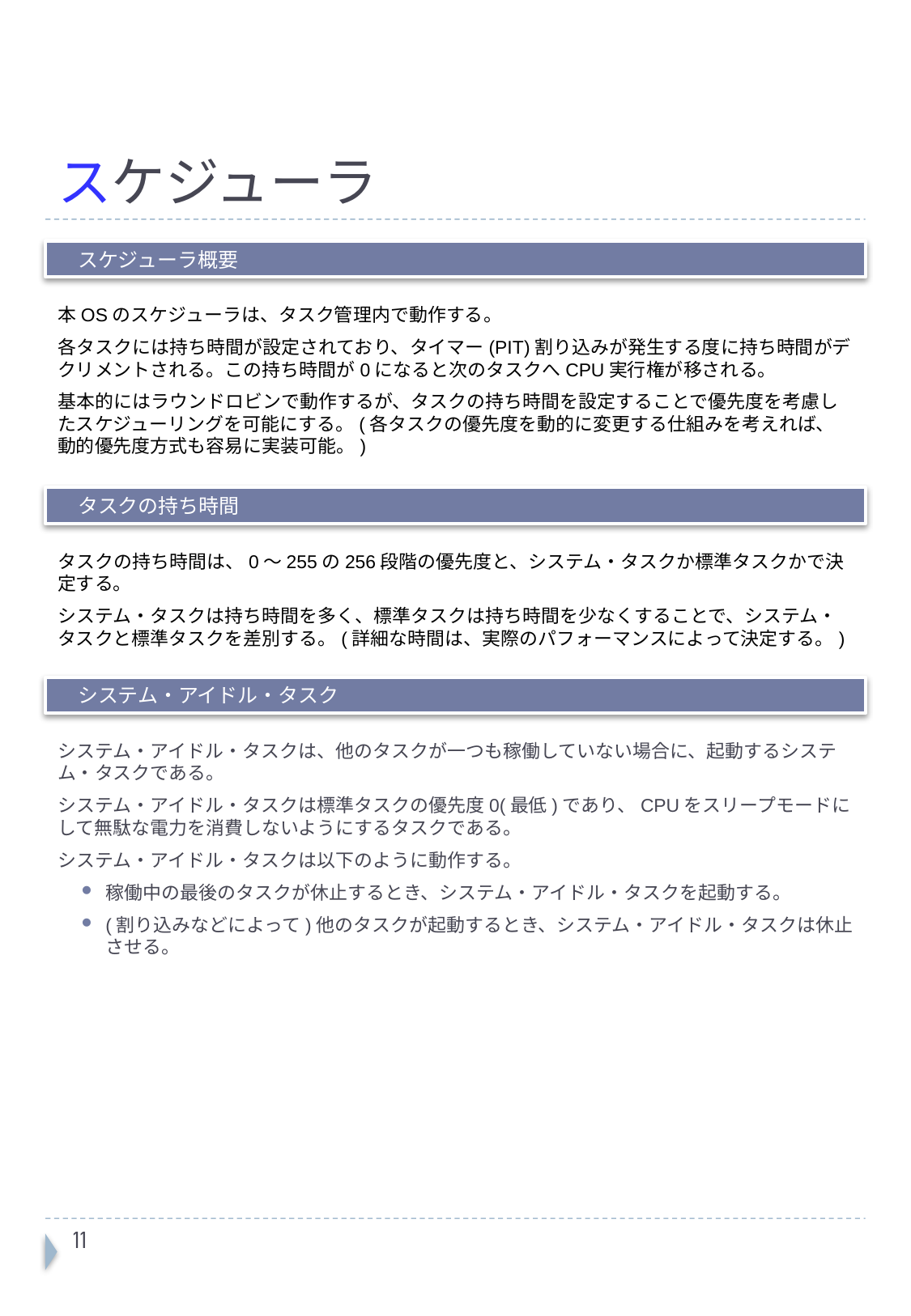

# スケジューラ
　スケジューラ概要
本OSのスケジューラは、タスク管理内で動作する。
各タスクには持ち時間が設定されており、タイマー(PIT)割り込みが発生する度に持ち時間がデクリメントされる。この持ち時間が0になると次のタスクへCPU実行権が移される。
基本的にはラウンドロビンで動作するが、タスクの持ち時間を設定することで優先度を考慮したスケジューリングを可能にする。(各タスクの優先度を動的に変更する仕組みを考えれば、動的優先度方式も容易に実装可能。)
　タスクの持ち時間
タスクの持ち時間は、0～255の256段階の優先度と、システム・タスクか標準タスクかで決定する。
システム・タスクは持ち時間を多く、標準タスクは持ち時間を少なくすることで、システム・タスクと標準タスクを差別する。(詳細な時間は、実際のパフォーマンスによって決定する。)
　システム・アイドル・タスク
システム・アイドル・タスクは、他のタスクが一つも稼働していない場合に、起動するシステム・タスクである。
システム・アイドル・タスクは標準タスクの優先度0(最低)であり、CPUをスリープモードにして無駄な電力を消費しないようにするタスクである。
システム・アイドル・タスクは以下のように動作する。
稼働中の最後のタスクが休止するとき、システム・アイドル・タスクを起動する。
(割り込みなどによって)他のタスクが起動するとき、システム・アイドル・タスクは休止させる。
11